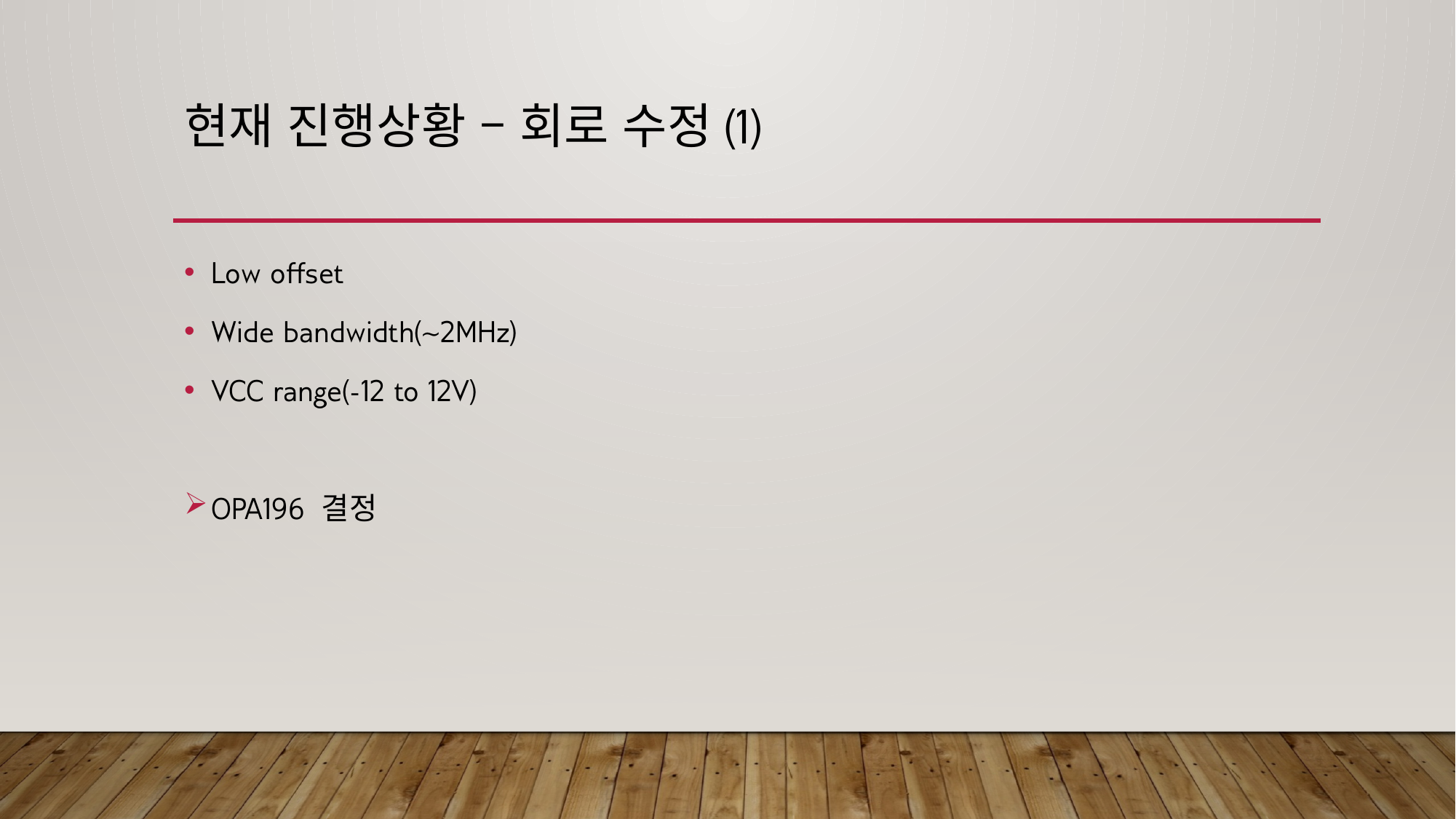

# 현재 진행상황 – 회로 수정(1)
Low offset
Wide bandwidth(~2MHz)
VCC range(-12 to 12V)

OPA196 결정